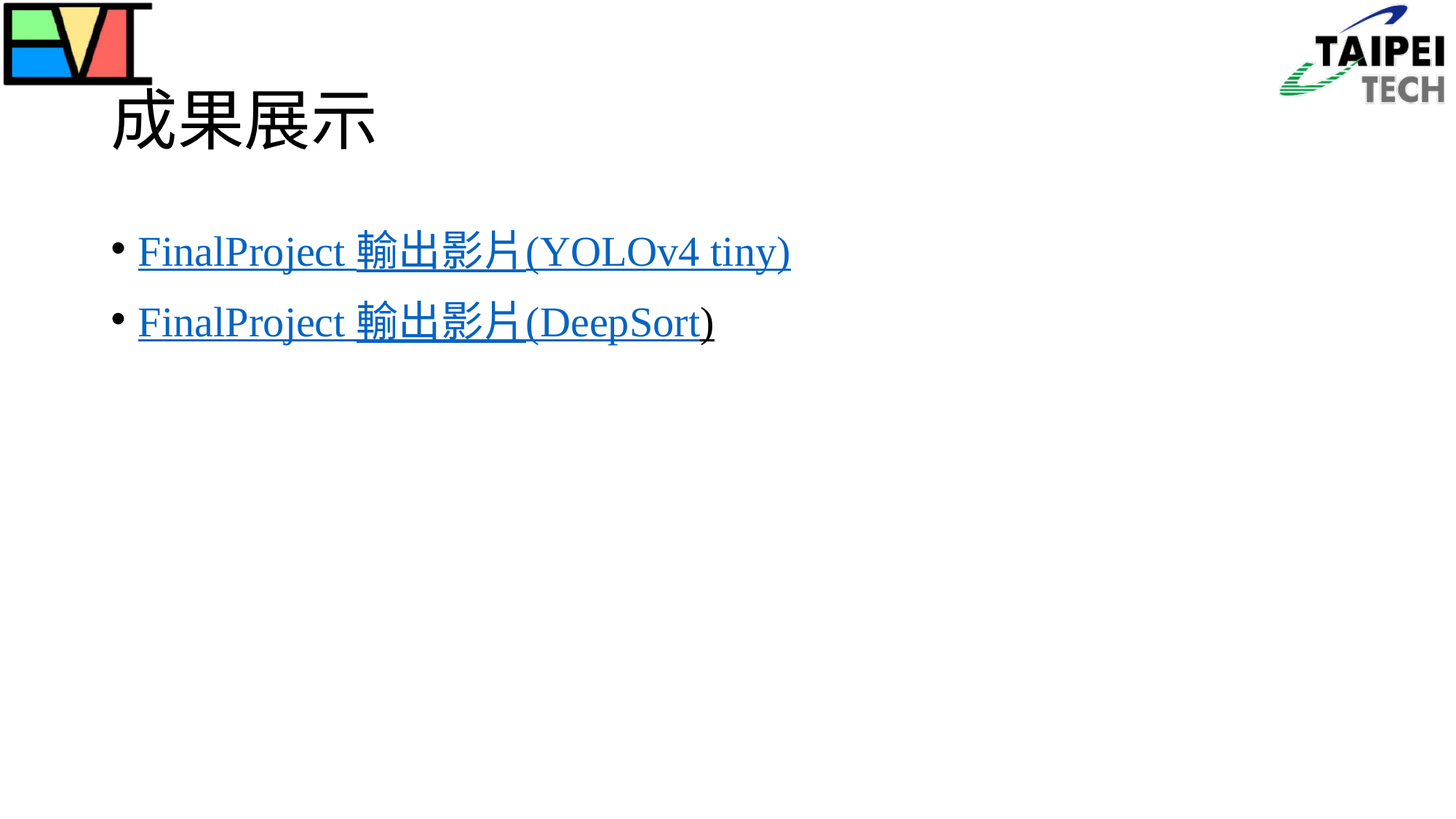

# 成果展示
FinalProject 輸出影片(YOLOv4 tiny)
FinalProject 輸出影片(DeepSort)